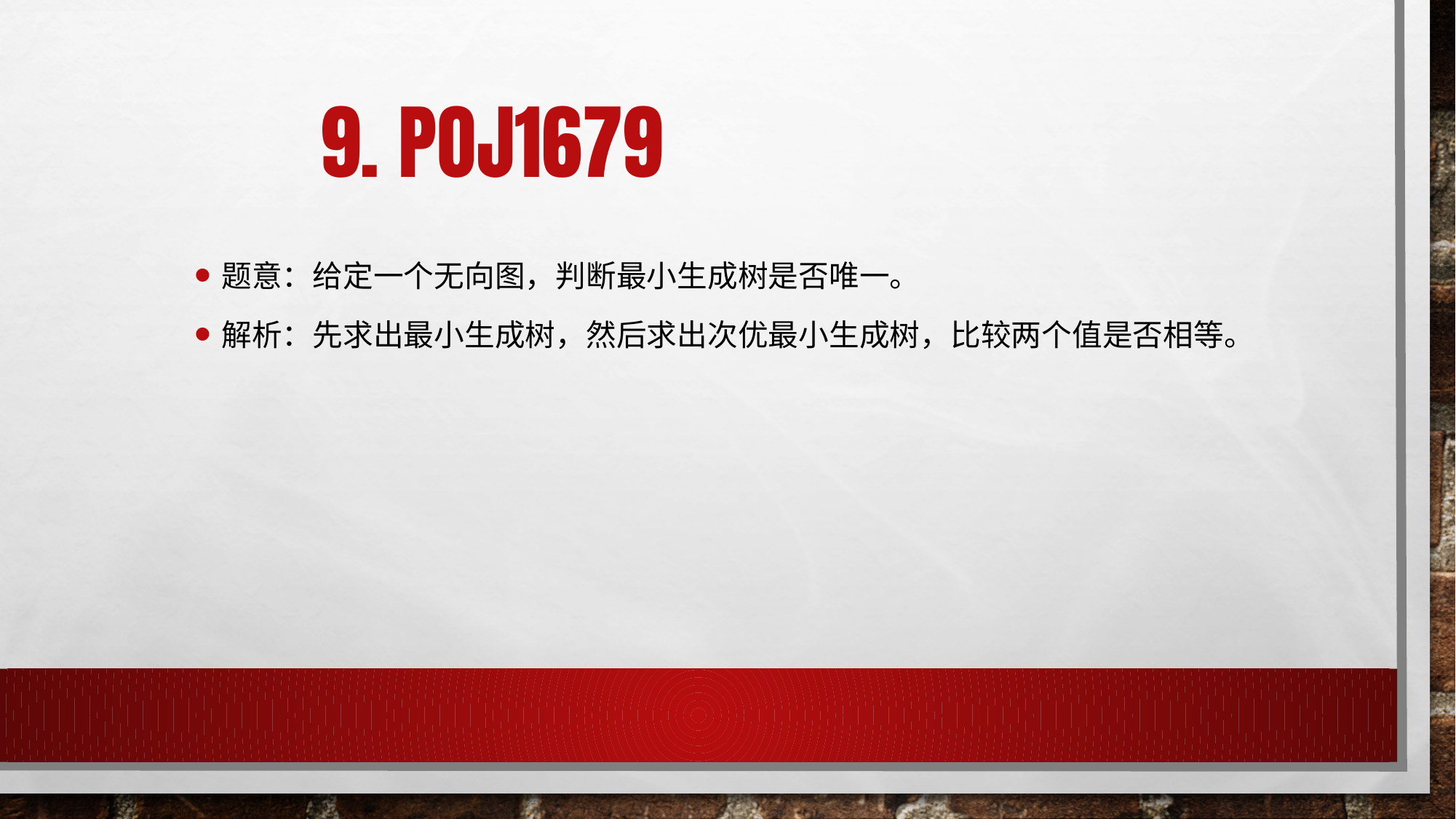

# 9. poj1679
题意：给定一个无向图，判断最小生成树是否唯一。
解析：先求出最小生成树，然后求出次优最小生成树，比较两个值是否相等。